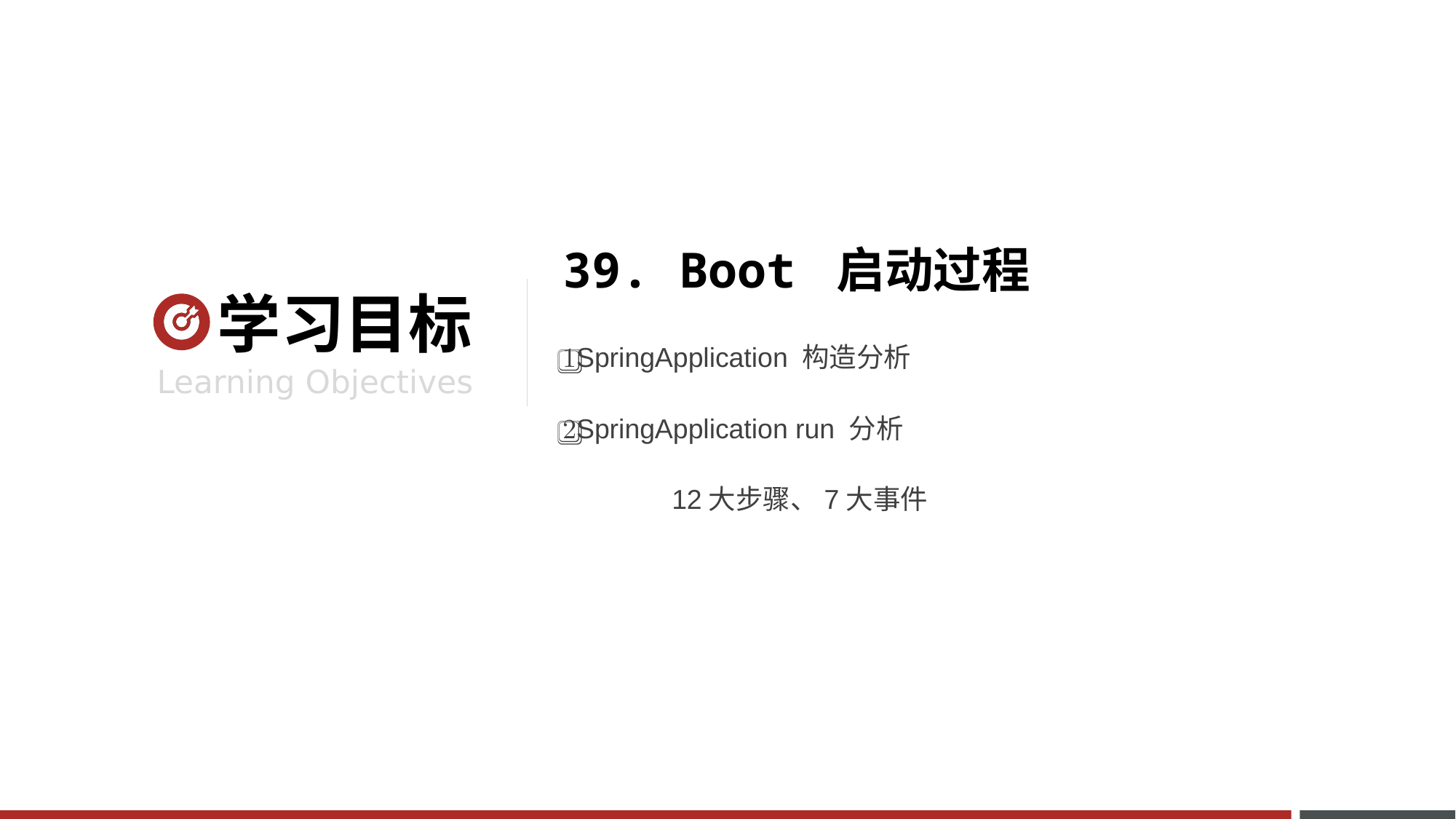

39. Boot 启动过程
1️⃣SpringApplication 构造分析
2️⃣SpringApplication run 分析
	12大步骤、7大事件